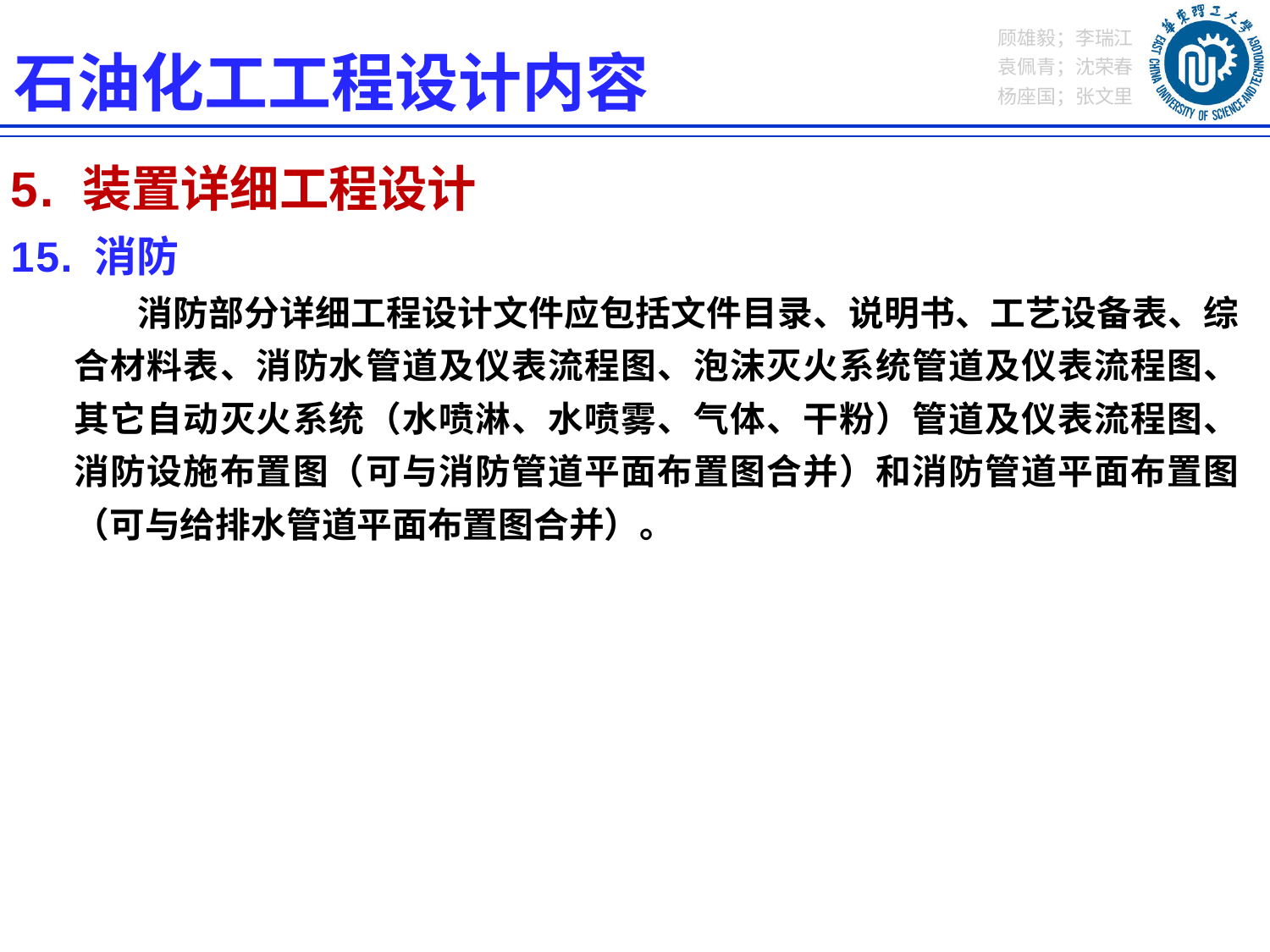

石油化工工程设计内容
装置详细工程设计
 消防
消防部分详细工程设计文件应包括文件目录、说明书、工艺设备表、综合材料表、消防水管道及仪表流程图、泡沫灭火系统管道及仪表流程图、其它自动灭火系统（水喷淋、水喷雾、气体、干粉）管道及仪表流程图、消防设施布置图（可与消防管道平面布置图合并）和消防管道平面布置图（可与给排水管道平面布置图合并）。